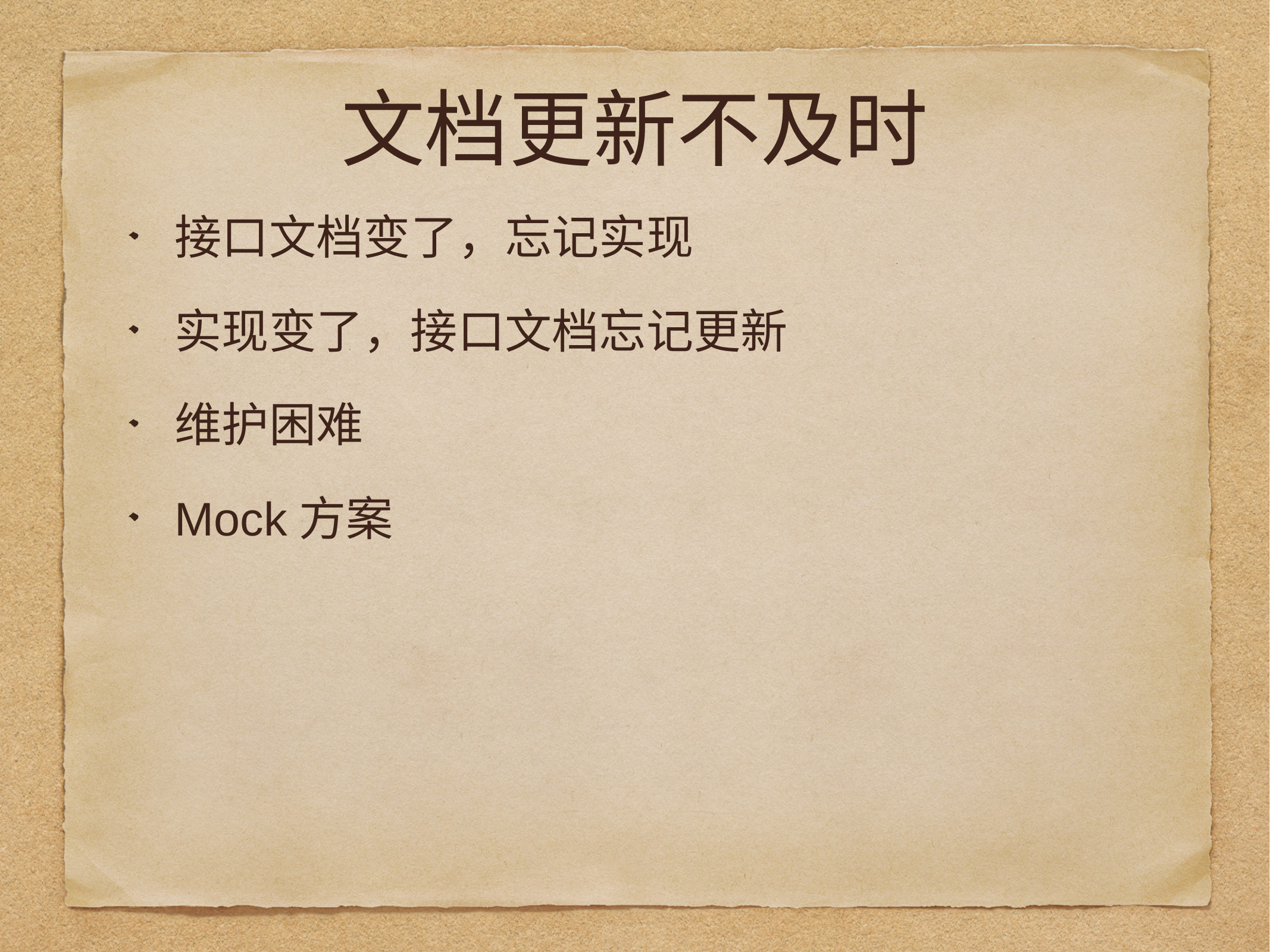

# 文档更新不及时
接口文档变了，忘记实现
实现变了，接口文档忘记更新
维护困难
Mock方案